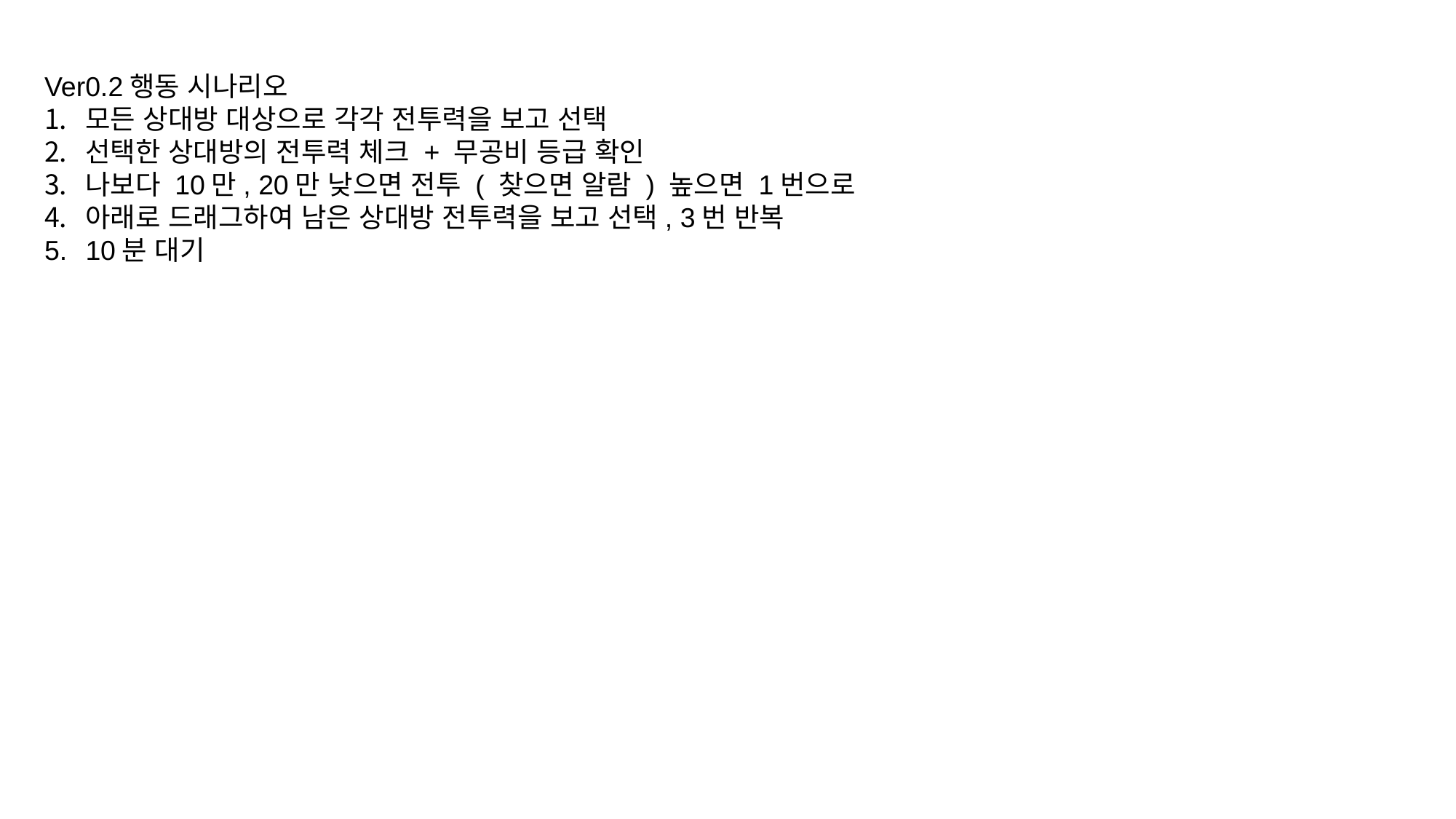

Ver0.2행동 시나리오
모든 상대방 대상으로 각각 전투력을 보고 선택
선택한 상대방의 전투력 체크 + 무공비 등급 확인
나보다 10만, 20만 낮으면 전투 ( 찾으면 알람 ) 높으면 1번으로
아래로 드래그하여 남은 상대방 전투력을 보고 선택, 3번 반복
10분 대기